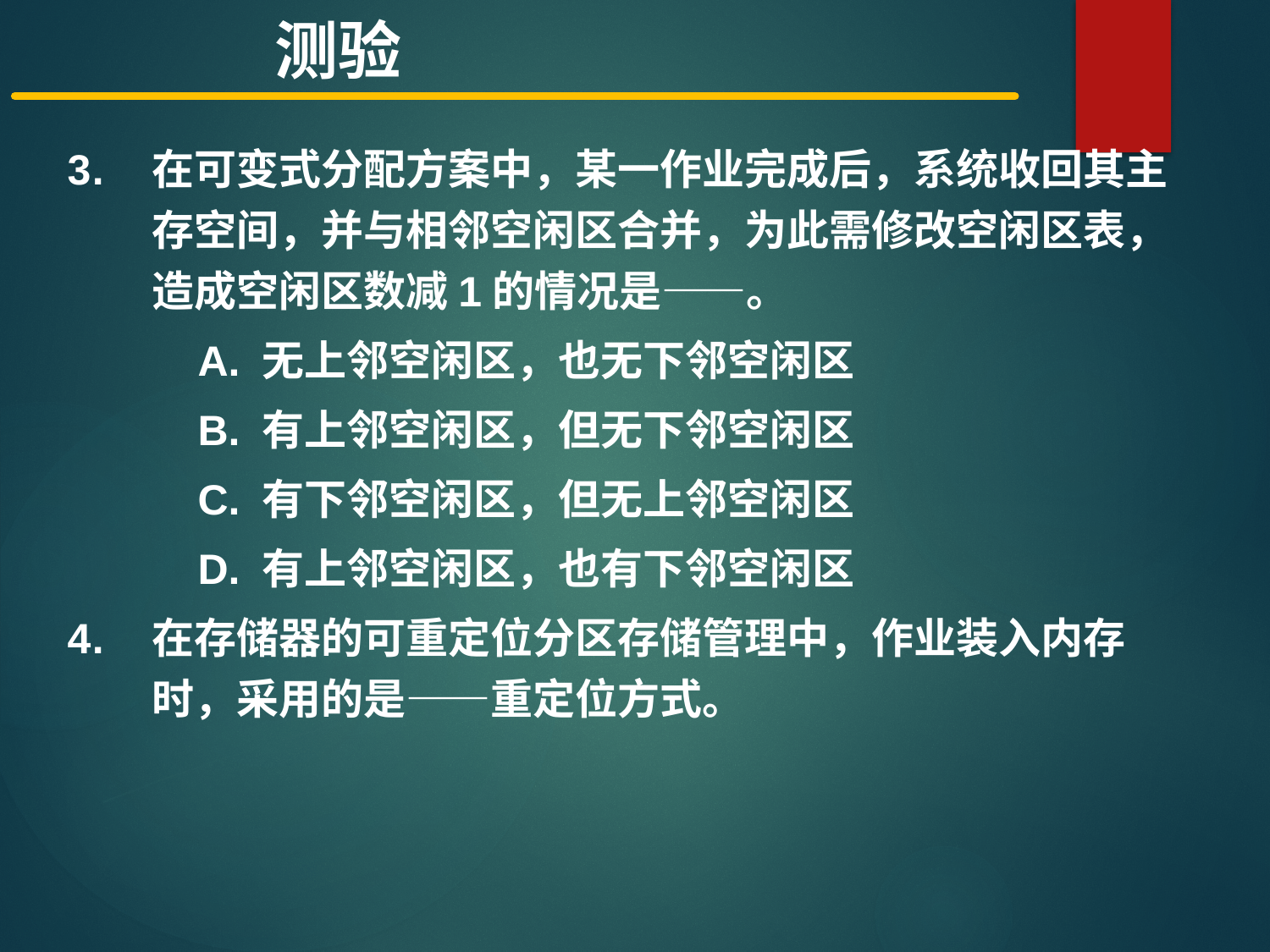

测验
在可变式分配方案中，某一作业完成后，系统收回其主存空间，并与相邻空闲区合并，为此需修改空闲区表，造成空闲区数减1的情况是——。
           A. 无上邻空闲区，也无下邻空闲区
           B. 有上邻空闲区，但无下邻空闲区
           C. 有下邻空闲区，但无上邻空闲区
           D. 有上邻空闲区，也有下邻空闲区
在存储器的可重定位分区存储管理中，作业装入内存时，采用的是——重定位方式。